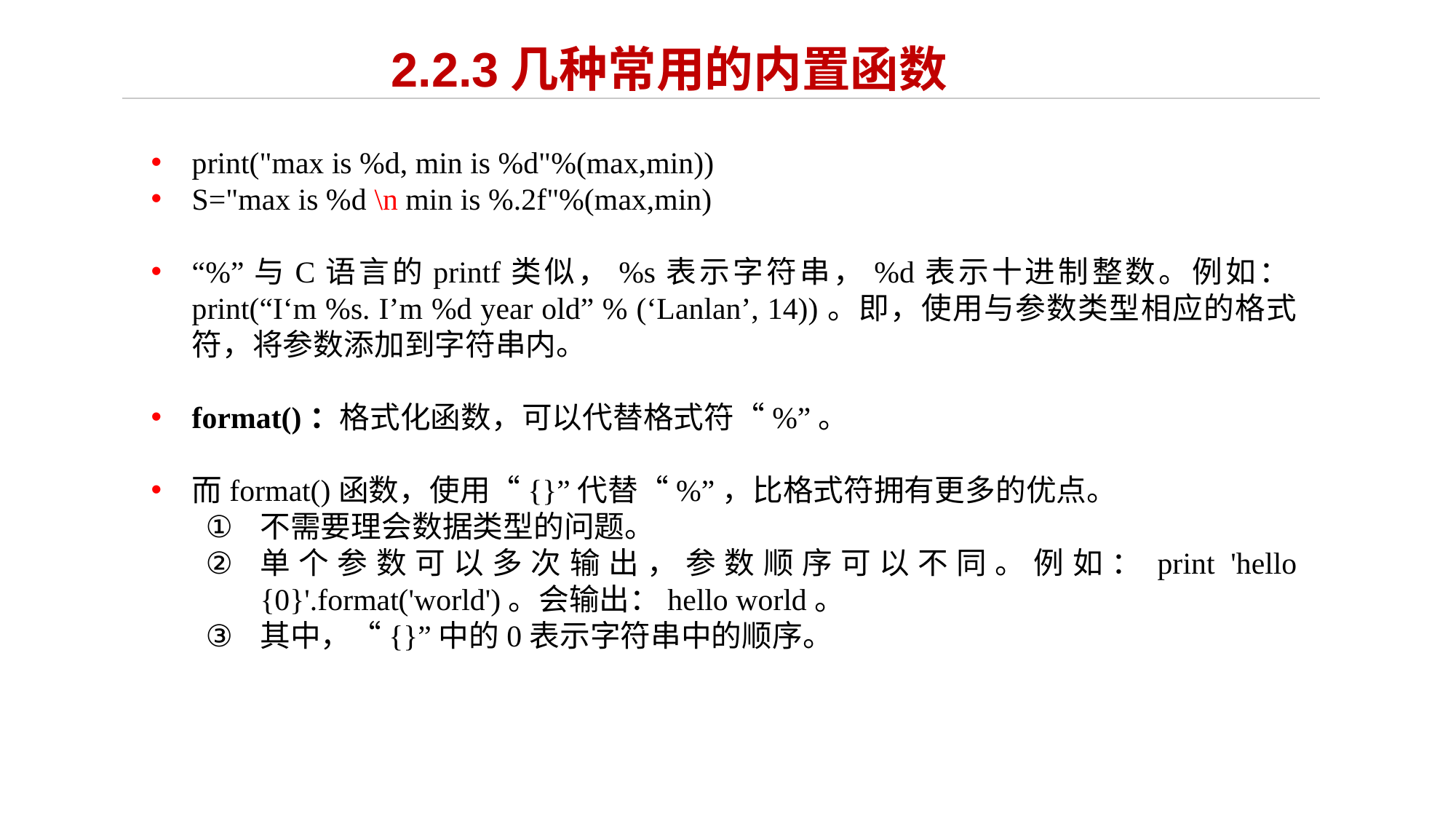

# 2.2.3几种常用的内置函数
print("max is %d, min is %d"%(max,min))
S="max is %d \n min is %.2f"%(max,min)

“%”与C语言的printf类似，%s表示字符串，%d表示十进制整数。例如：print(“I‘m %s. I’m %d year old” % (‘Lanlan’, 14))。即，使用与参数类型相应的格式符，将参数添加到字符串内。

format()：格式化函数，可以代替格式符“%”。

而format()函数，使用“{}”代替“%”，比格式符拥有更多的优点。
不需要理会数据类型的问题。
单个参数可以多次输出，参数顺序可以不同。例如：print 'hello {0}'.format('world')。会输出：hello world。
其中，“{}”中的0表示字符串中的顺序。